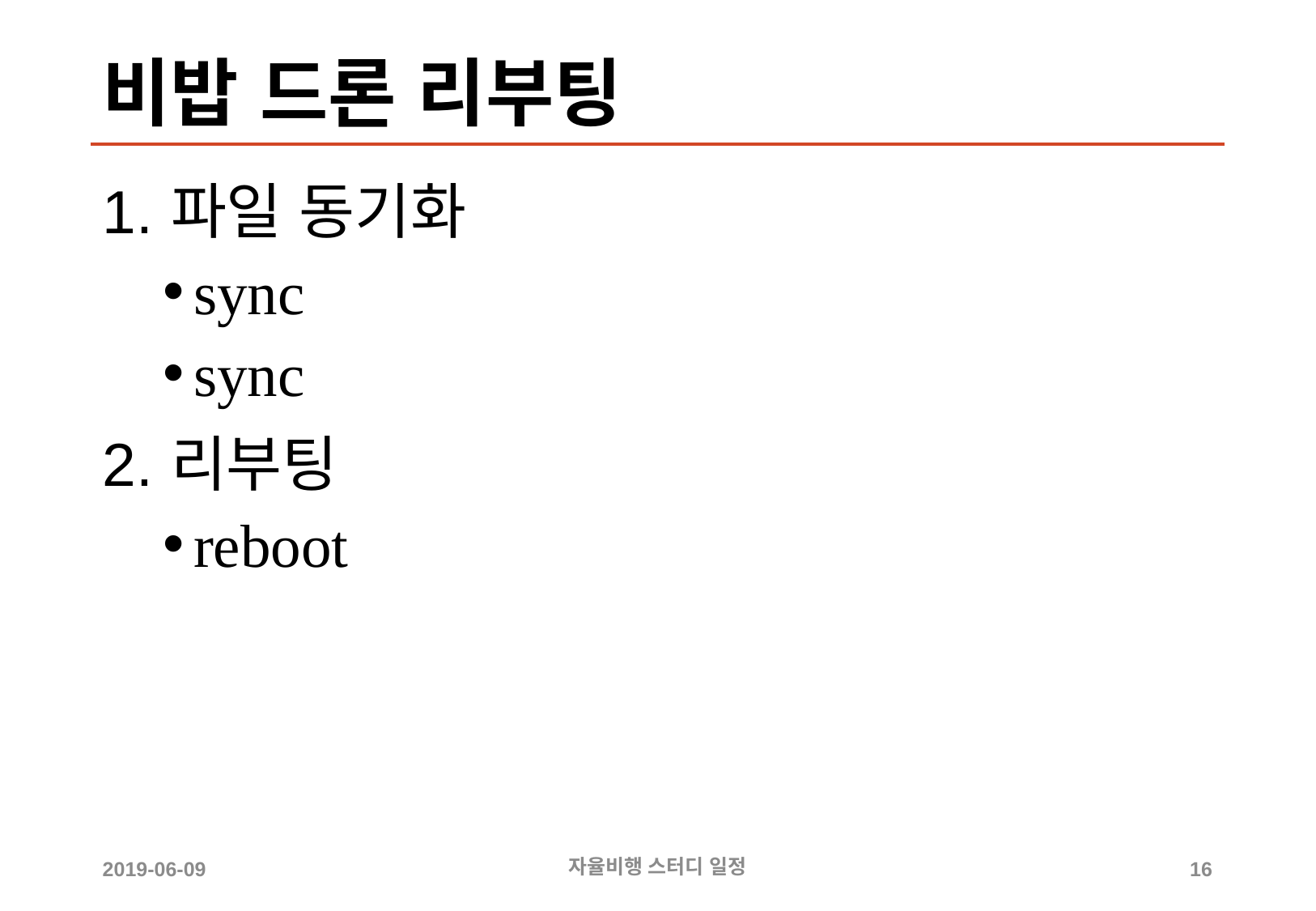

# 비밥 드론 리부팅
파일 동기화
sync
sync
리부팅
reboot
2019-06-09
자율비행 스터디 일정
16